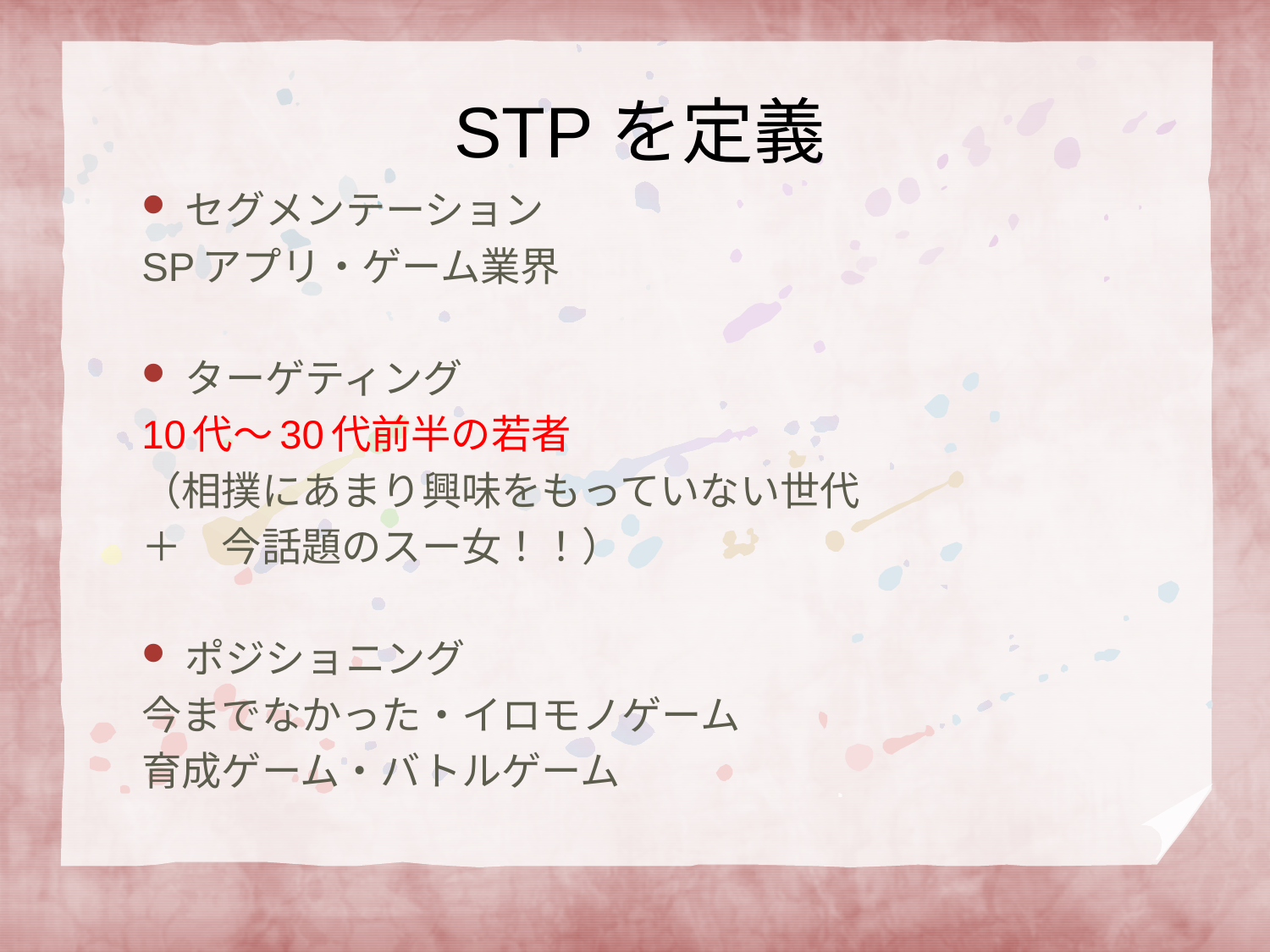

# STPを定義
セグメンテーション
SPアプリ・ゲーム業界

ターゲティング
10代～30代前半の若者
（相撲にあまり興味をもっていない世代
＋　今話題のスー女！！）

ポジショニング
今までなかった・イロモノゲーム
育成ゲーム・バトルゲーム